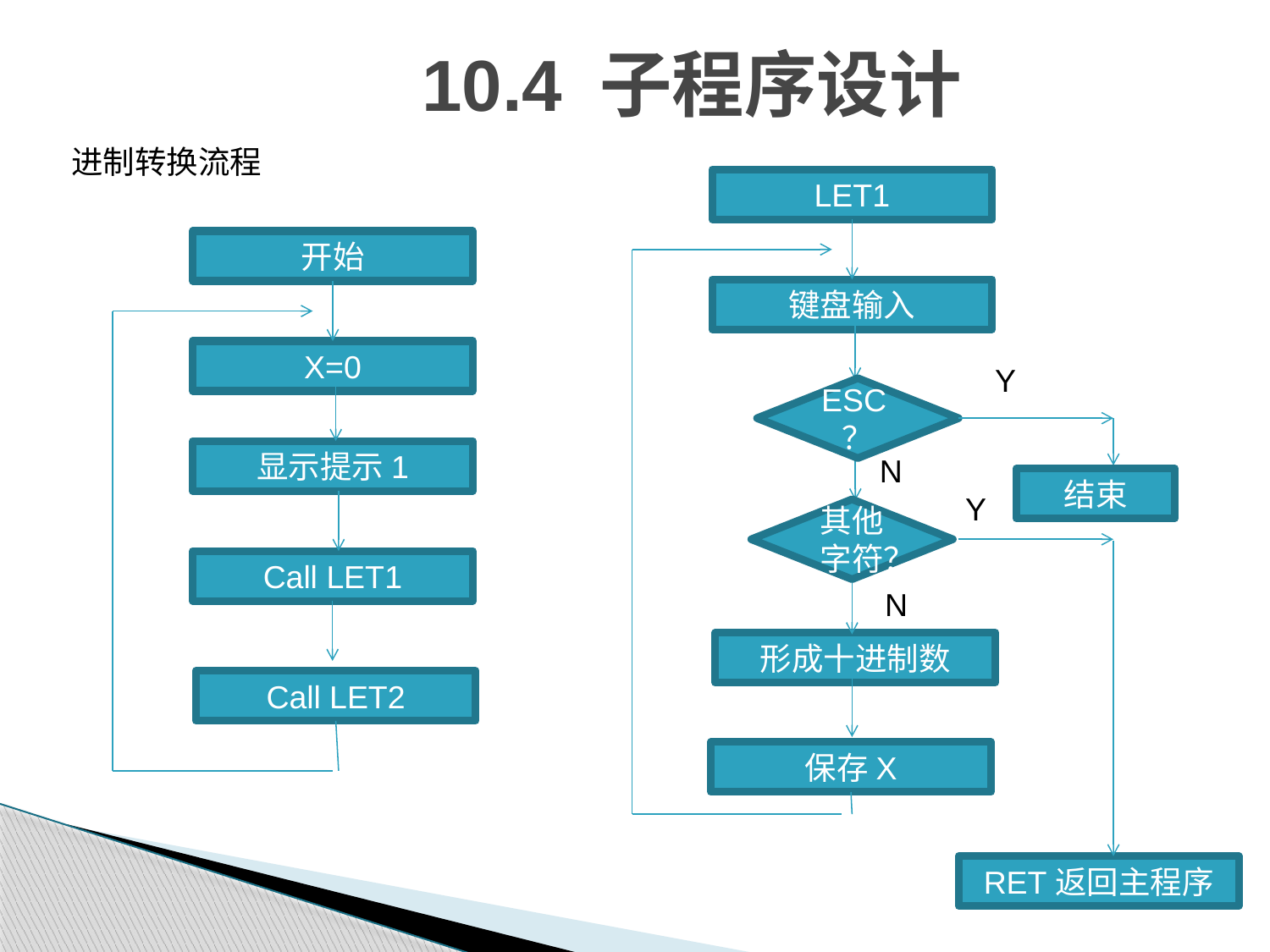

10.4 子程序设计
进制转换流程
LET1
键盘输入
Y
ESC？
N
结束
Y
其他字符？
N
形成十进制数
保存X
RET返回主程序
开始
X=0
显示提示1
Call LET1
Call LET2